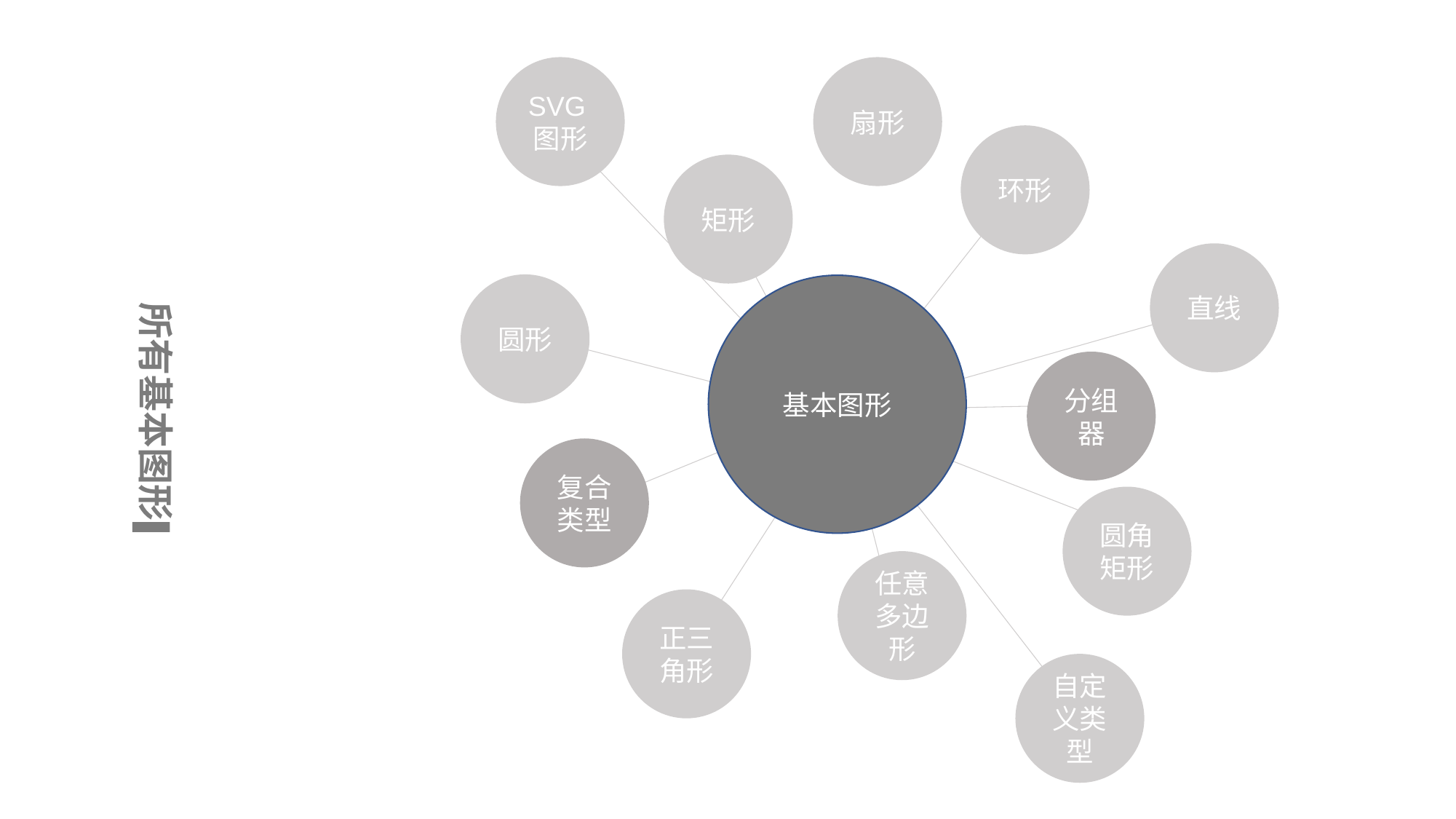

SVG图形
扇形
环形
矩形
直线
圆形
基本图形
分组器
复合类型
圆角矩形
任意多边形
正三角形
自定义类型
所有基本图形